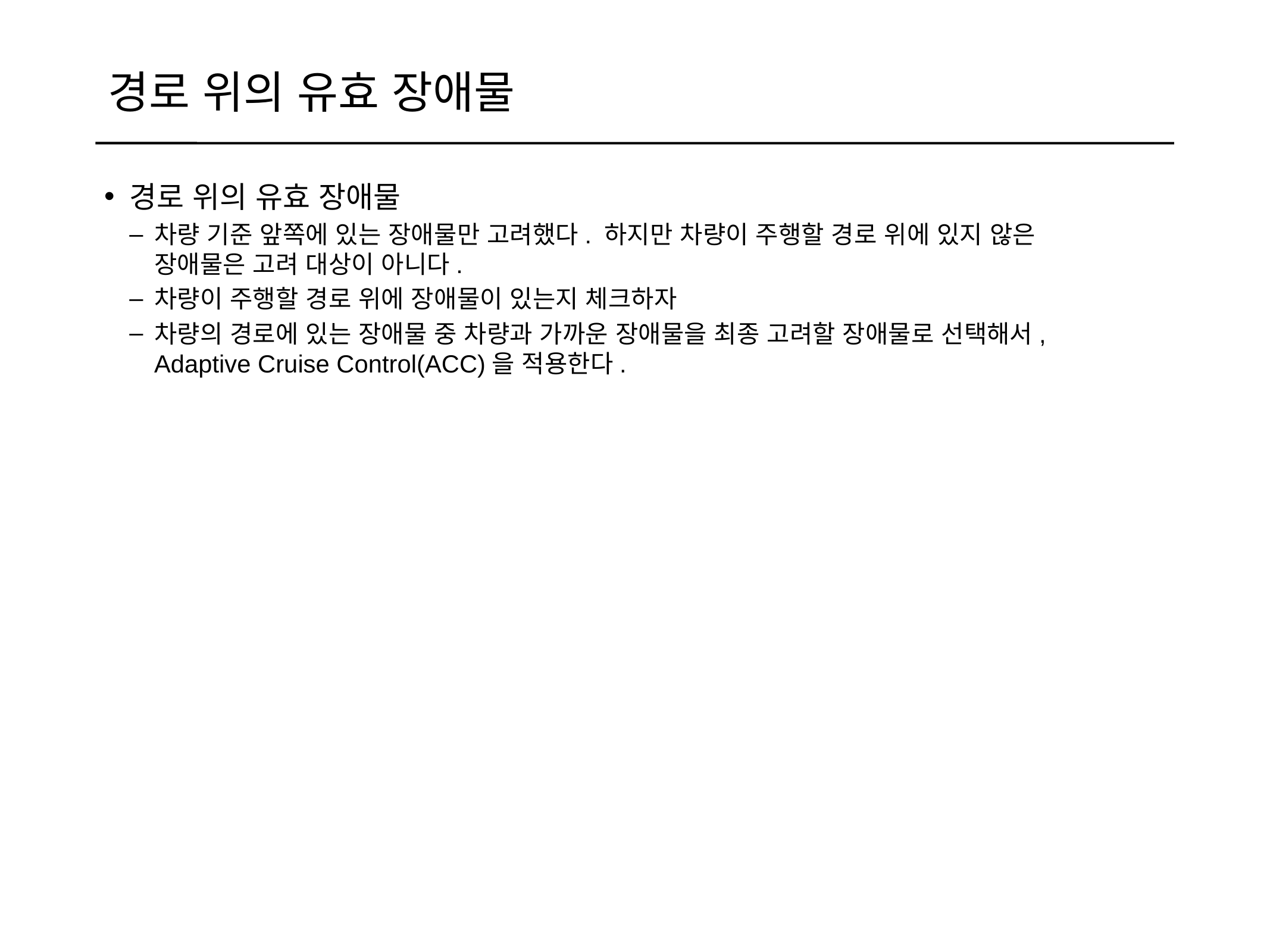

# 경로 위의 유효 장애물
경로 위의 유효 장애물
차량 기준 앞쪽에 있는 장애물만 고려했다. 하지만 차량이 주행할 경로 위에 있지 않은 장애물은 고려 대상이 아니다.
차량이 주행할 경로 위에 장애물이 있는지 체크하자
차량의 경로에 있는 장애물 중 차량과 가까운 장애물을 최종 고려할 장애물로 선택해서, Adaptive Cruise Control(ACC)을 적용한다.